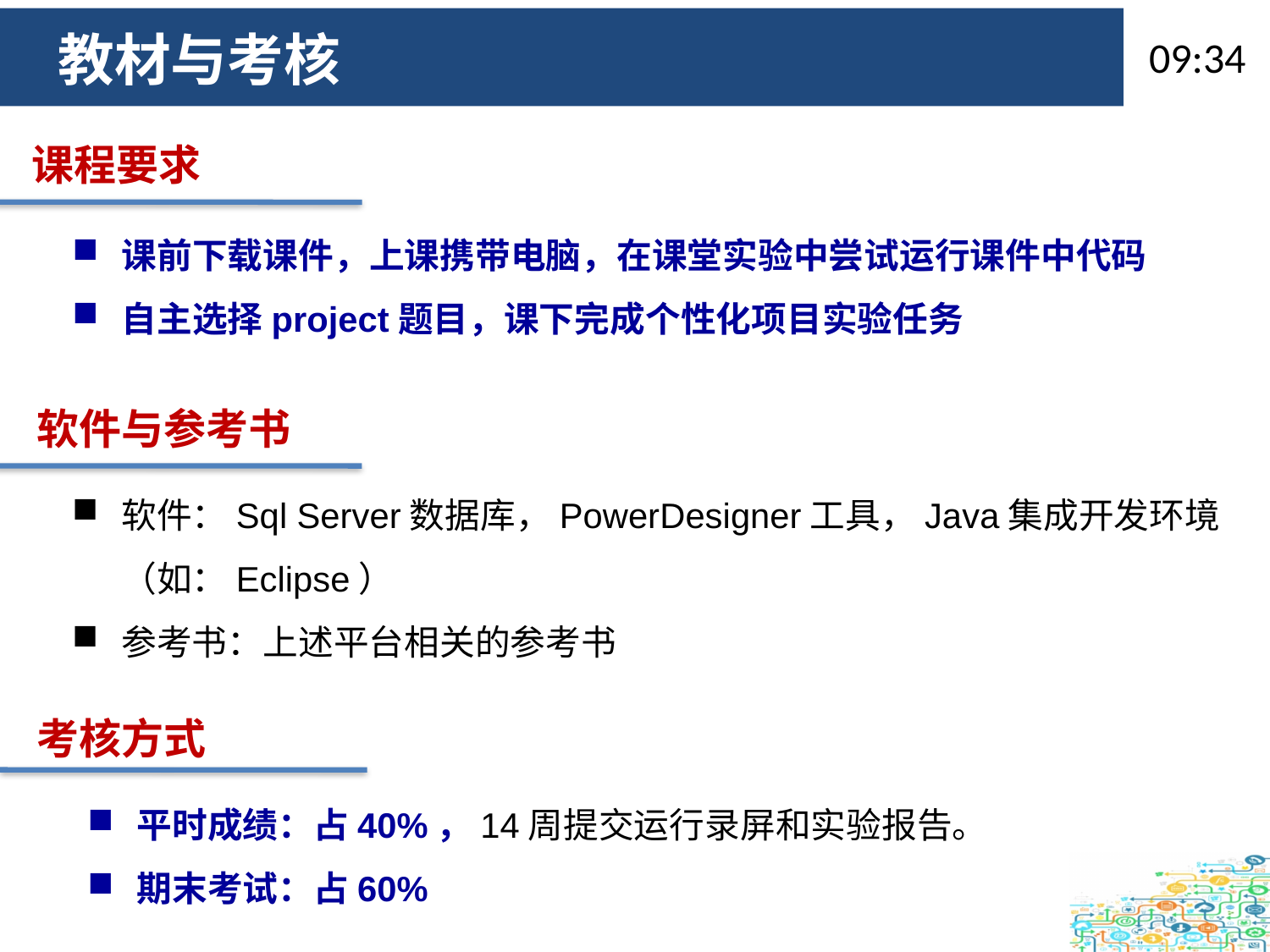

09:34
  教材与考核
课程要求
课前下载课件，上课携带电脑，在课堂实验中尝试运行课件中代码
自主选择project题目，课下完成个性化项目实验任务
  软件与参考书
软件：Sql Server数据库，PowerDesigner工具，Java集成开发环境（如：Eclipse）
参考书：上述平台相关的参考书
考核方式
平时成绩：占40%，14周提交运行录屏和实验报告。
期末考试：占60%